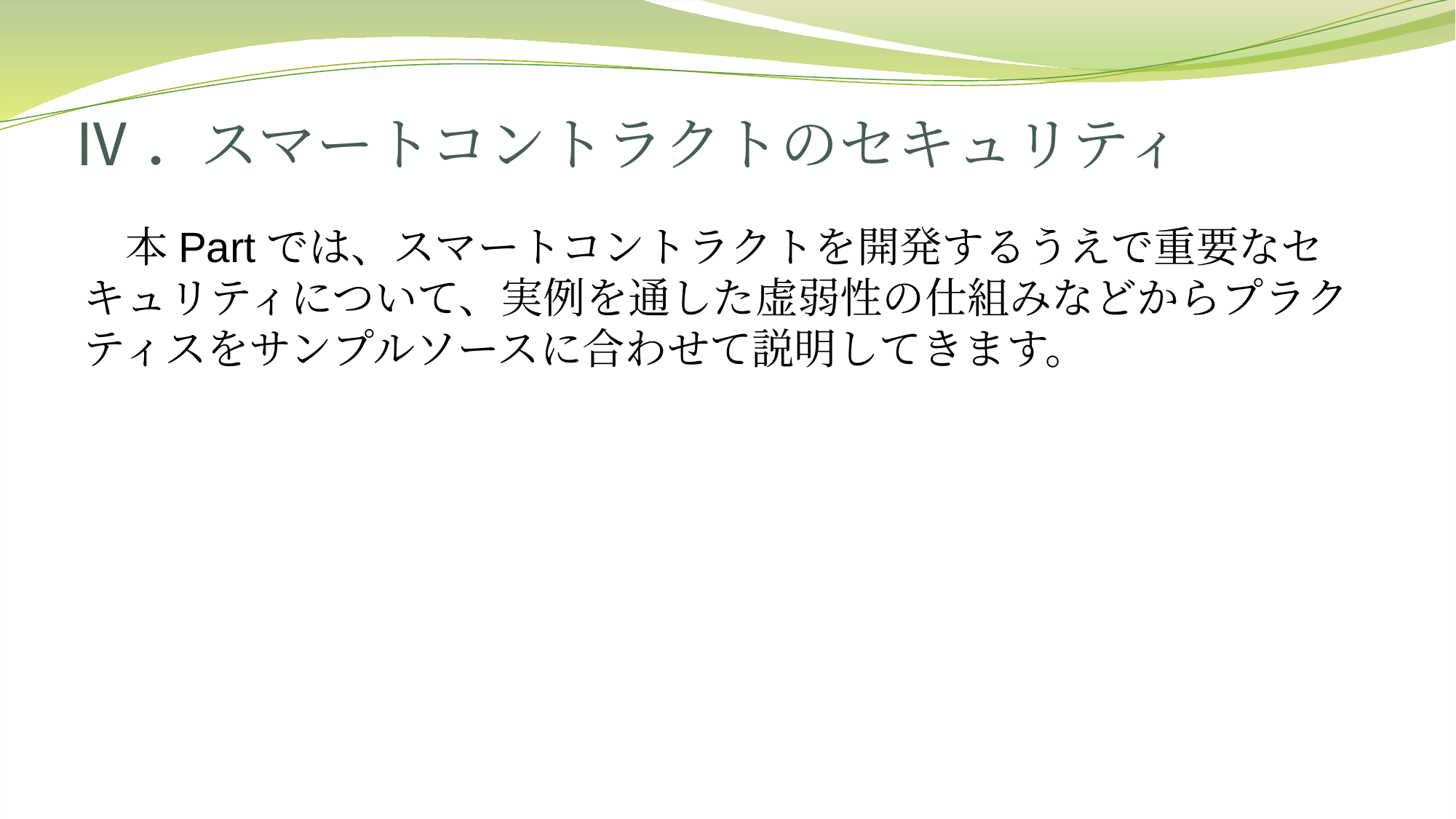

# Ⅳ．スマートコントラクトのセキュリティ
　本Partでは、スマートコントラクトを開発するうえで重要なセキュリティについて、実例を通した虚弱性の仕組みなどからプラクティスをサンプルソースに合わせて説明してきます。